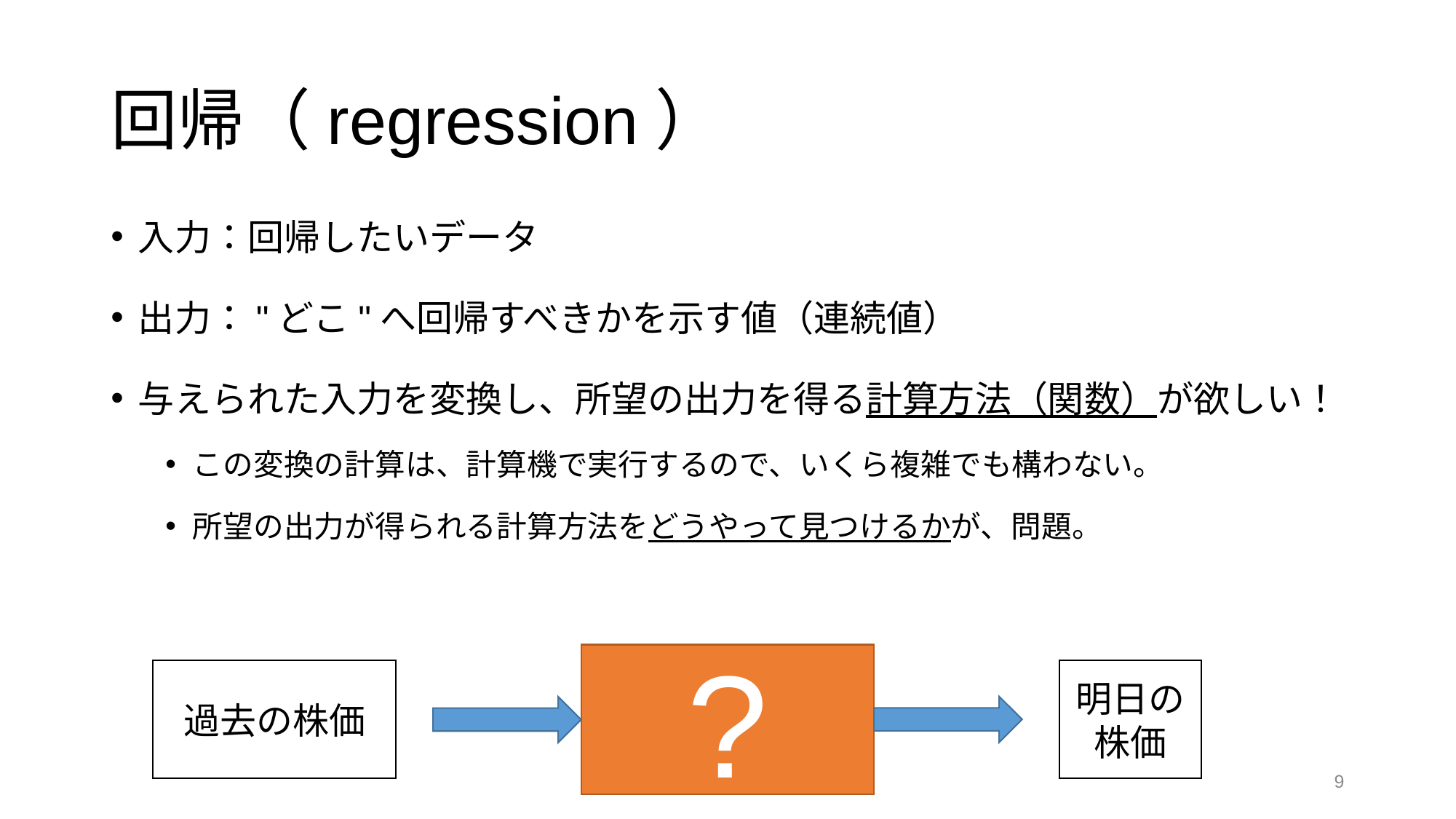

# 回帰（regression）
入力：回帰したいデータ
出力："どこ"へ回帰すべきかを示す値（連続値）
与えられた入力を変換し、所望の出力を得る計算方法（関数）が欲しい！
この変換の計算は、計算機で実行するので、いくら複雑でも構わない。
所望の出力が得られる計算方法をどうやって見つけるかが、問題。
?

過去の株価
明日の株価
9